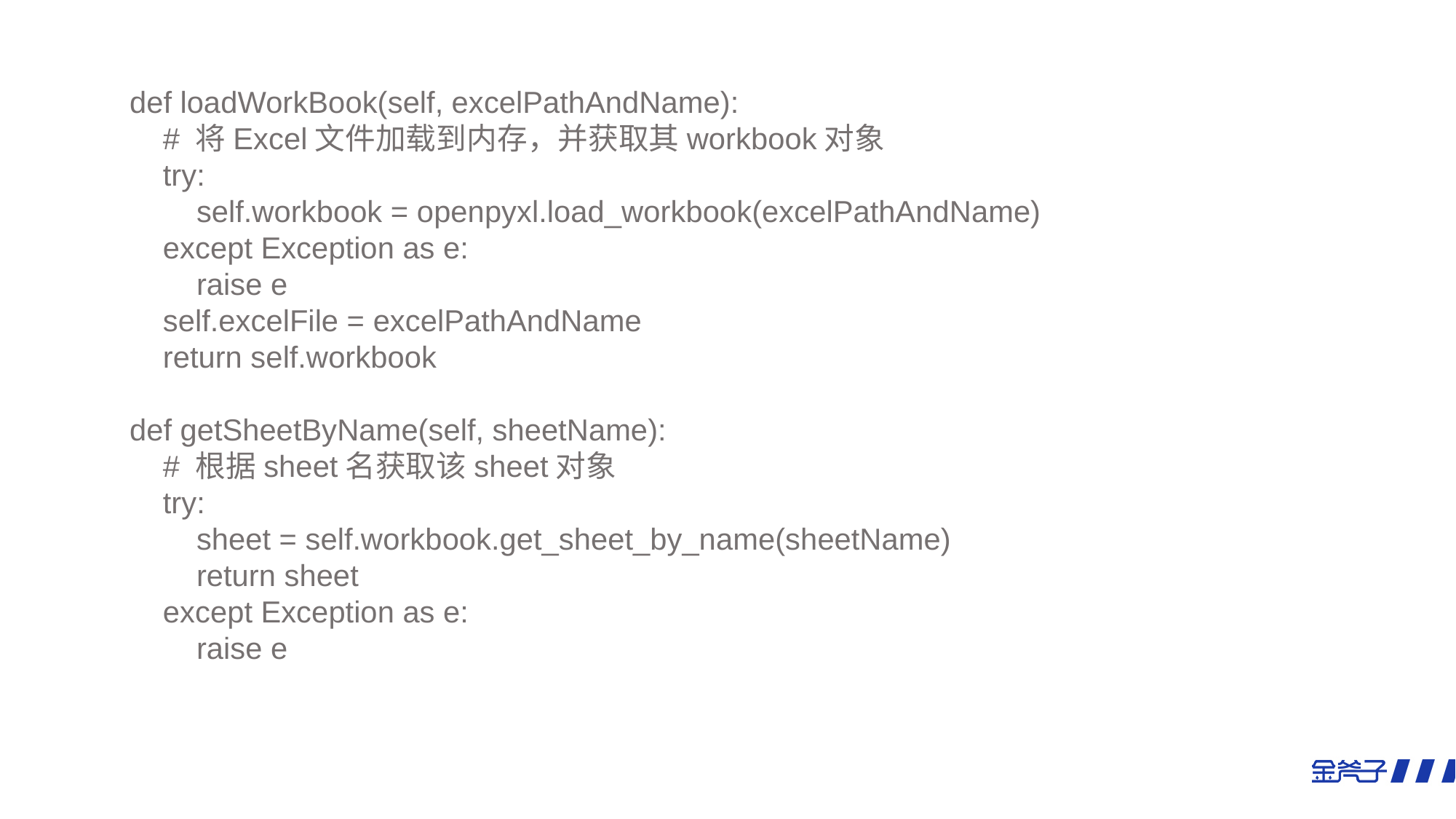

def loadWorkBook(self, excelPathAndName):
        # 将Excel文件加载到内存，并获取其workbook对象
        try:
            self.workbook = openpyxl.load_workbook(excelPathAndName)
        except Exception as e:
            raise e
        self.excelFile = excelPathAndName
        return self.workbook

    def getSheetByName(self, sheetName):
        # 根据sheet名获取该sheet对象
        try:
            sheet = self.workbook.get_sheet_by_name(sheetName)
            return sheet
        except Exception as e:
            raise e